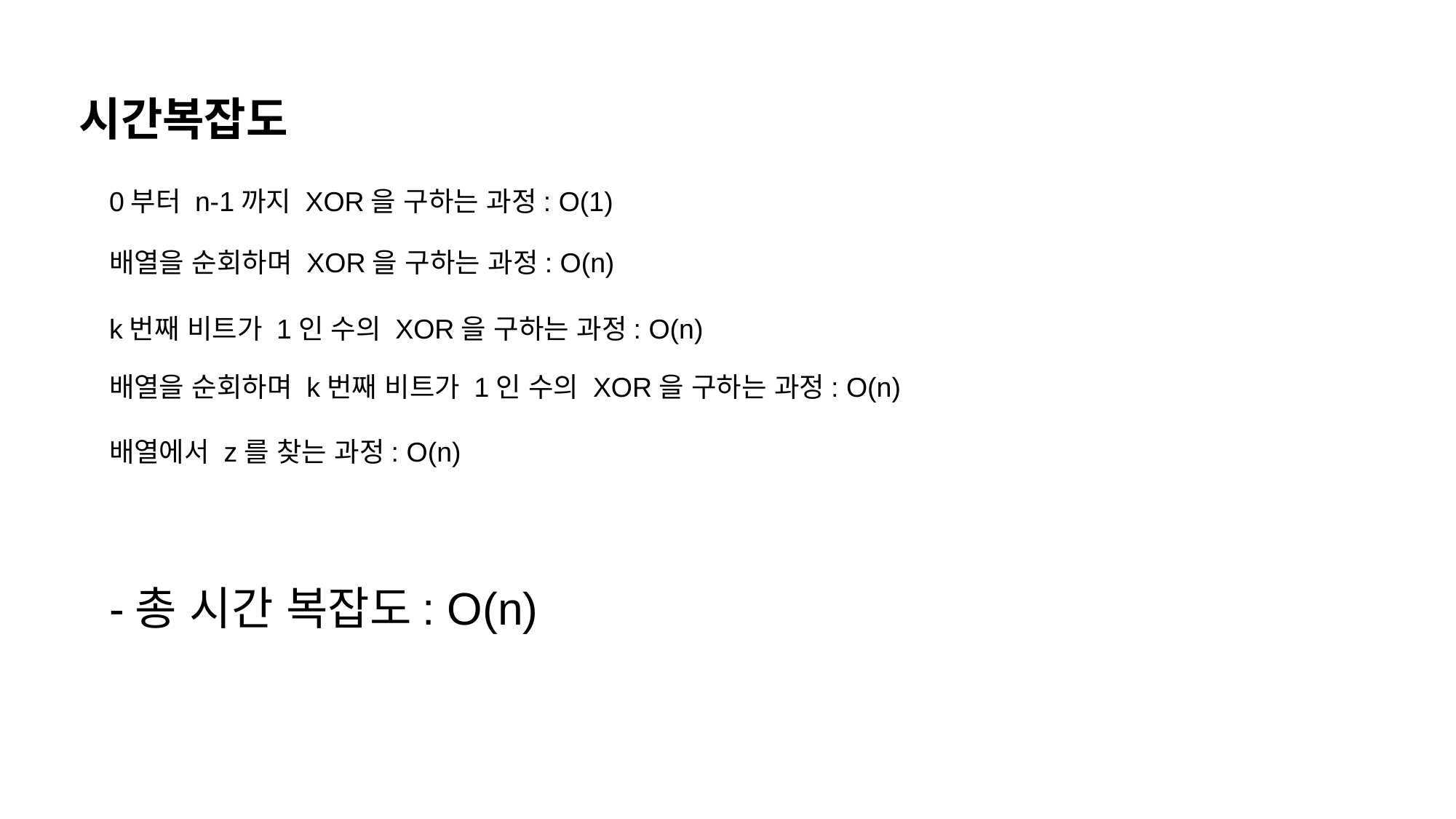

시간복잡도
0부터 n-1까지 XOR을 구하는 과정: O(1)
배열을 순회하며 XOR을 구하는 과정: O(n)
k번째 비트가 1인 수의 XOR을 구하는 과정: O(n)
배열을 순회하며 k번째 비트가 1인 수의 XOR을 구하는 과정: O(n)
배열에서 z를 찾는 과정: O(n)
-총 시간 복잡도: O(n)